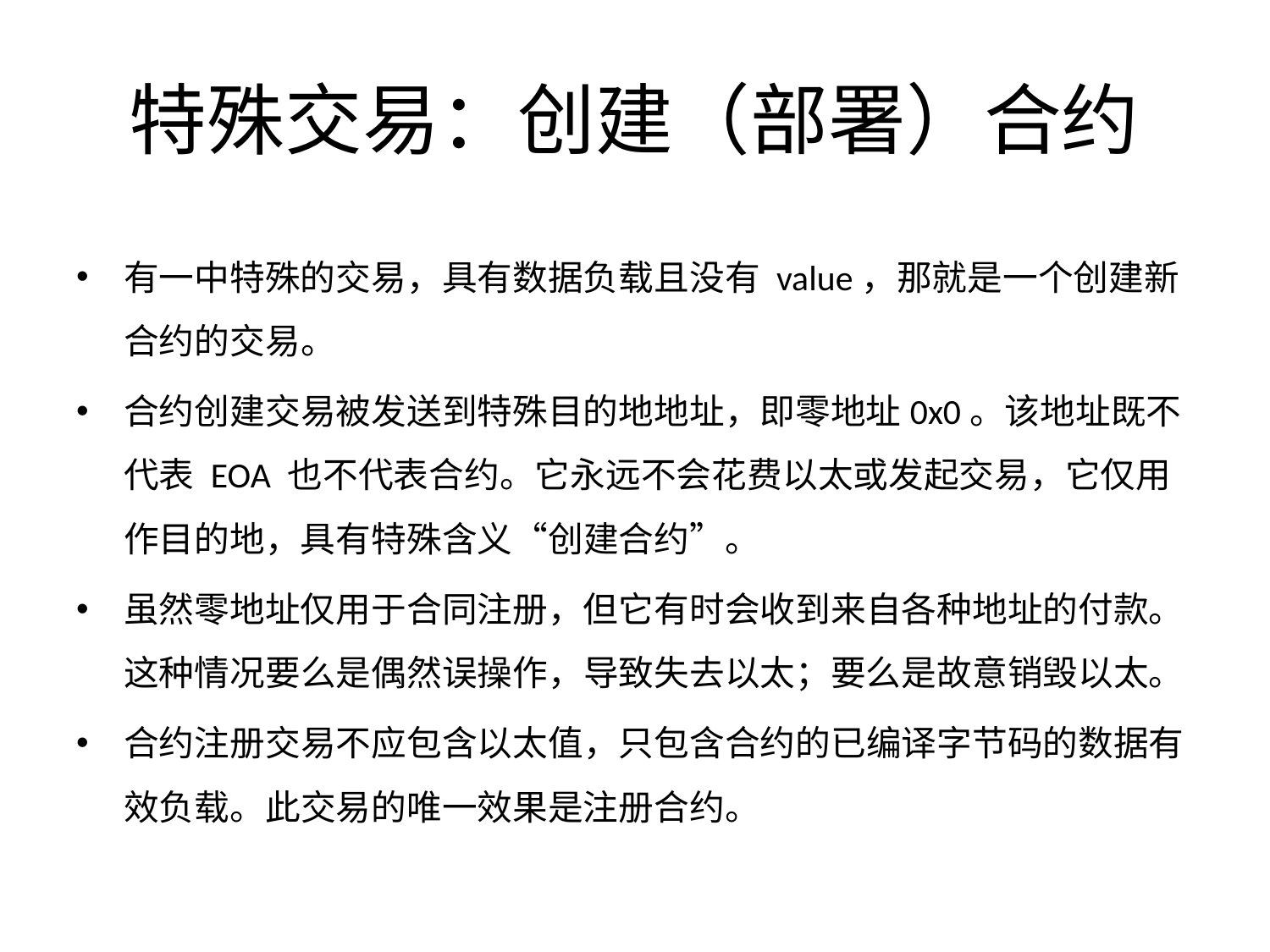

# 特殊交易：创建（部署）合约
有一中特殊的交易，具有数据负载且没有 value，那就是一个创建新合约的交易。
合约创建交易被发送到特殊目的地地址，即零地址0x0。该地址既不代表 EOA 也不代表合约。它永远不会花费以太或发起交易，它仅用作目的地，具有特殊含义“创建合约”。
虽然零地址仅用于合同注册，但它有时会收到来自各种地址的付款。这种情况要么是偶然误操作，导致失去以太；要么是故意销毁以太。
合约注册交易不应包含以太值，只包含合约的已编译字节码的数据有效负载。此交易的唯一效果是注册合约。